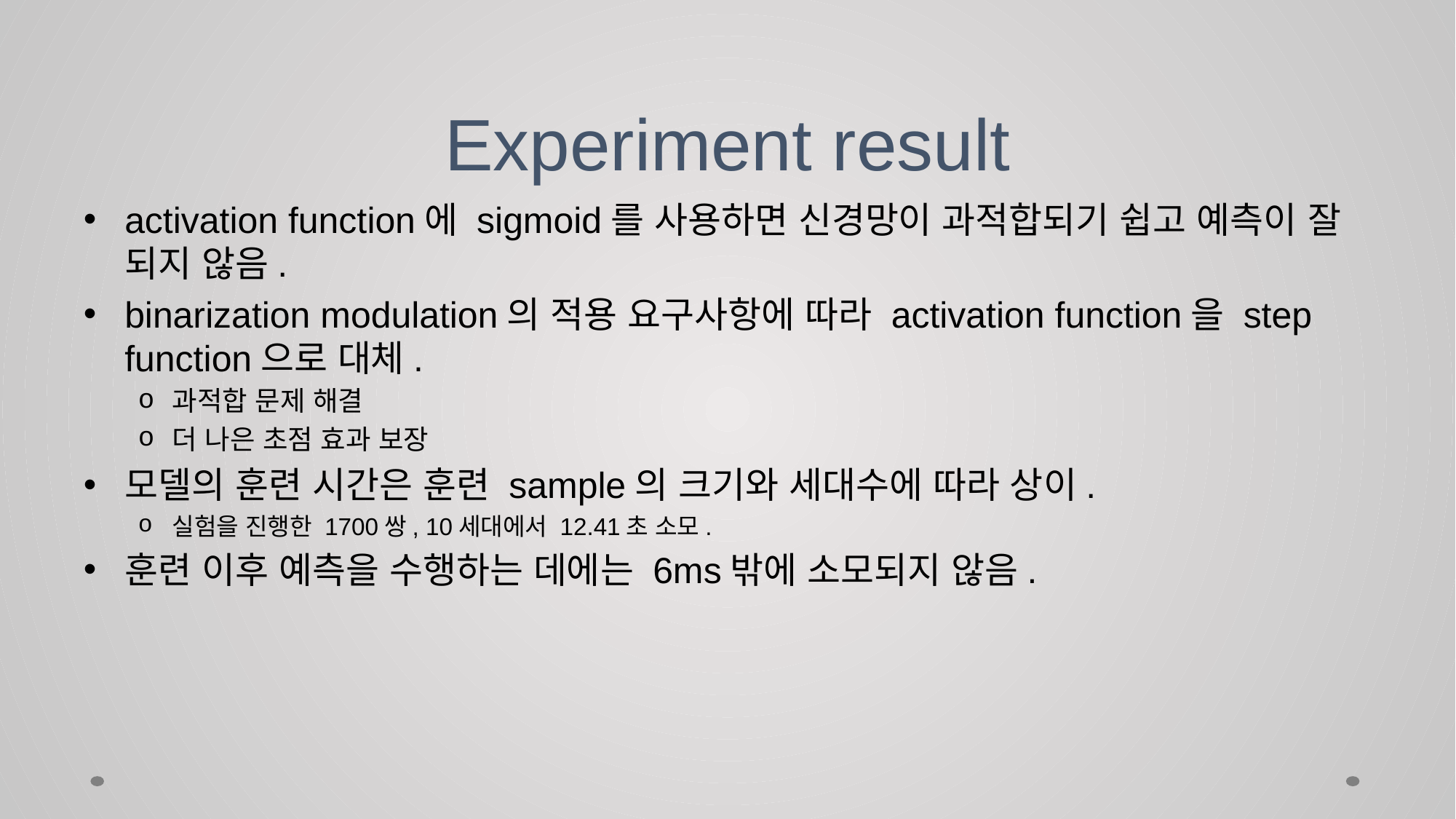

# Experiment result
activation function에 sigmoid를 사용하면 신경망이 과적합되기 쉽고 예측이 잘 되지 않음.
binarization modulation의 적용 요구사항에 따라 activation function을 step function으로 대체.
과적합 문제 해결
더 나은 초점 효과 보장
모델의 훈련 시간은 훈련 sample의 크기와 세대수에 따라 상이.
실험을 진행한 1700쌍, 10세대에서 12.41초 소모.
훈련 이후 예측을 수행하는 데에는 6ms밖에 소모되지 않음.